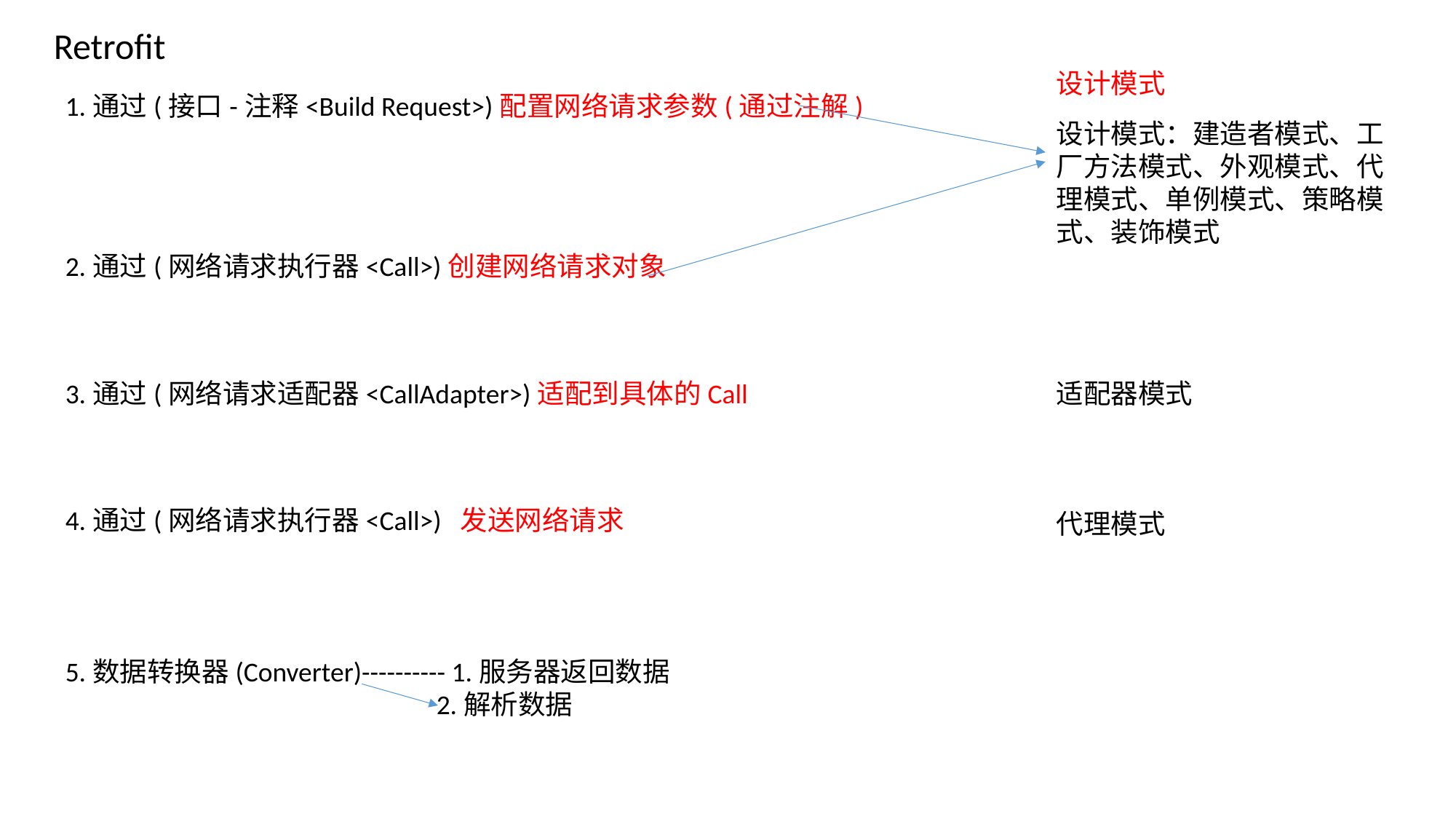

Retrofit
设计模式
1.通过(接口-注释<Build Request>)配置网络请求参数(通过注解)
设计模式：建造者模式、工厂方法模式、外观模式、代理模式、单例模式、策略模式、装饰模式

2.通过(网络请求执行器<Call>)创建网络请求对象
3.通过(网络请求适配器<CallAdapter>)适配到具体的Call
适配器模式
4.通过(网络请求执行器<Call>)  发送网络请求
代理模式
5.数据转换器(Converter)---------- 1.服务器返回数据
                                                            2.解析数据